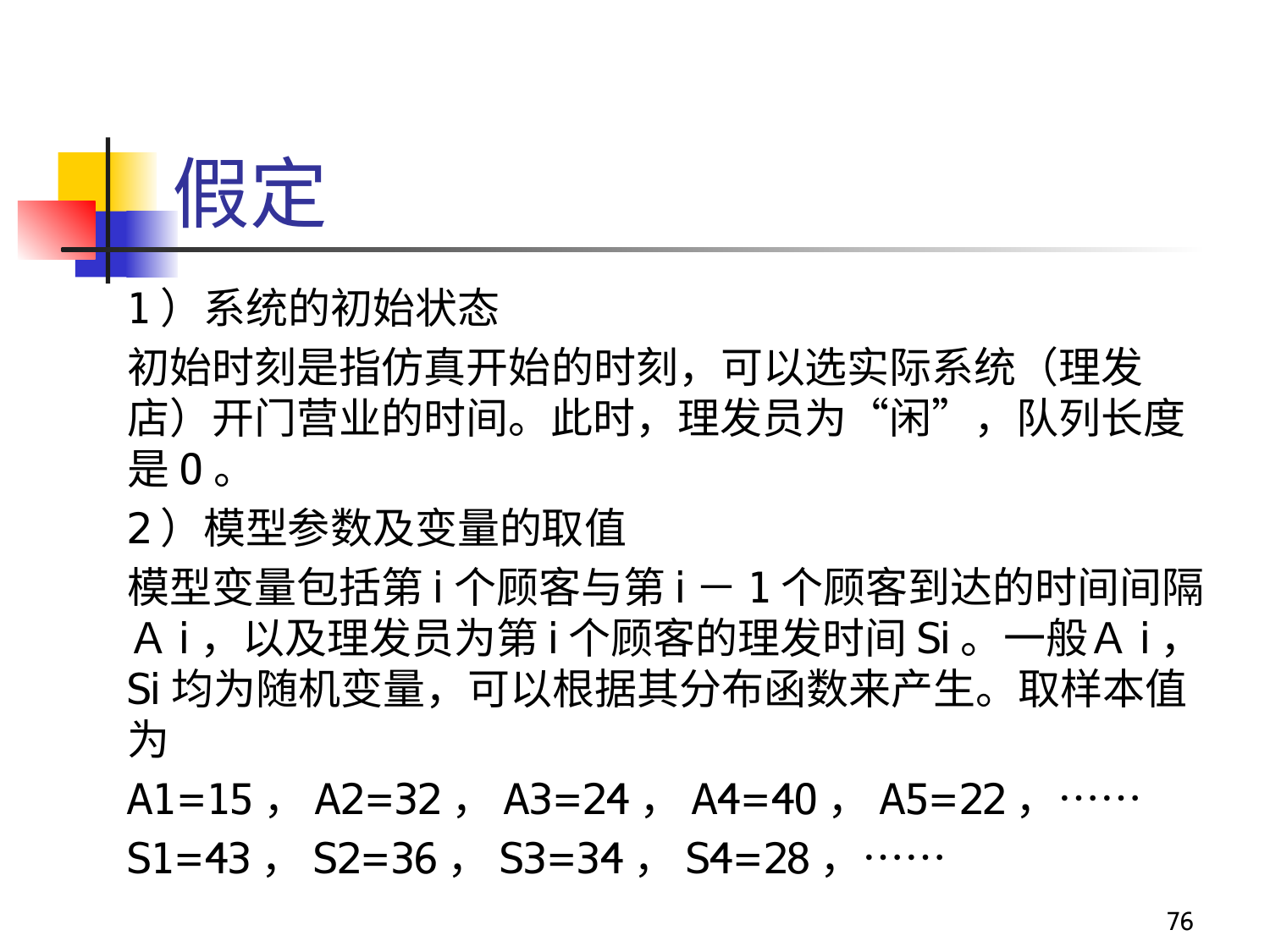

# 假定
1）系统的初始状态
初始时刻是指仿真开始的时刻，可以选实际系统（理发店）开门营业的时间。此时，理发员为“闲”，队列长度是0。
2）模型参数及变量的取值
模型变量包括第i个顾客与第i－1个顾客到达的时间间隔Ａi，以及理发员为第i个顾客的理发时间Si。一般Ａi，Si均为随机变量，可以根据其分布函数来产生。取样本值为
A1=15，A2=32，A3=24，A4=40，A5=22，……
S1=43，S2=36，S3=34，S4=28，……
76